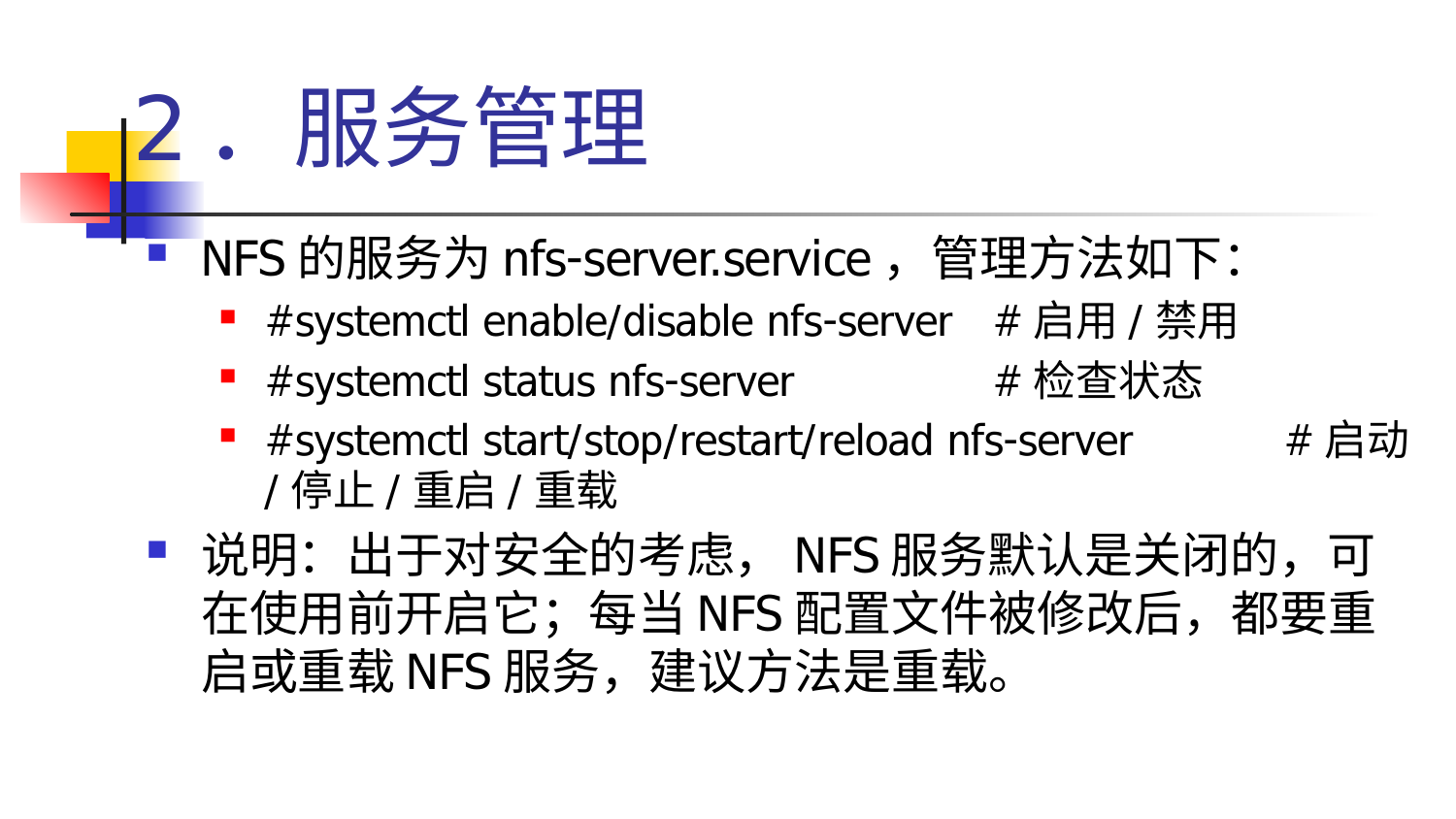

# 2．服务管理
NFS的服务为nfs-server.service，管理方法如下：
#systemctl enable/disable nfs-server 	#启用/禁用
#systemctl status nfs-server 		#检查状态
#systemctl start/stop/restart/reload nfs-server 	#启动/停止/重启/重载
说明：出于对安全的考虑，NFS服务默认是关闭的，可在使用前开启它；每当NFS配置文件被修改后，都要重启或重载NFS服务，建议方法是重载。